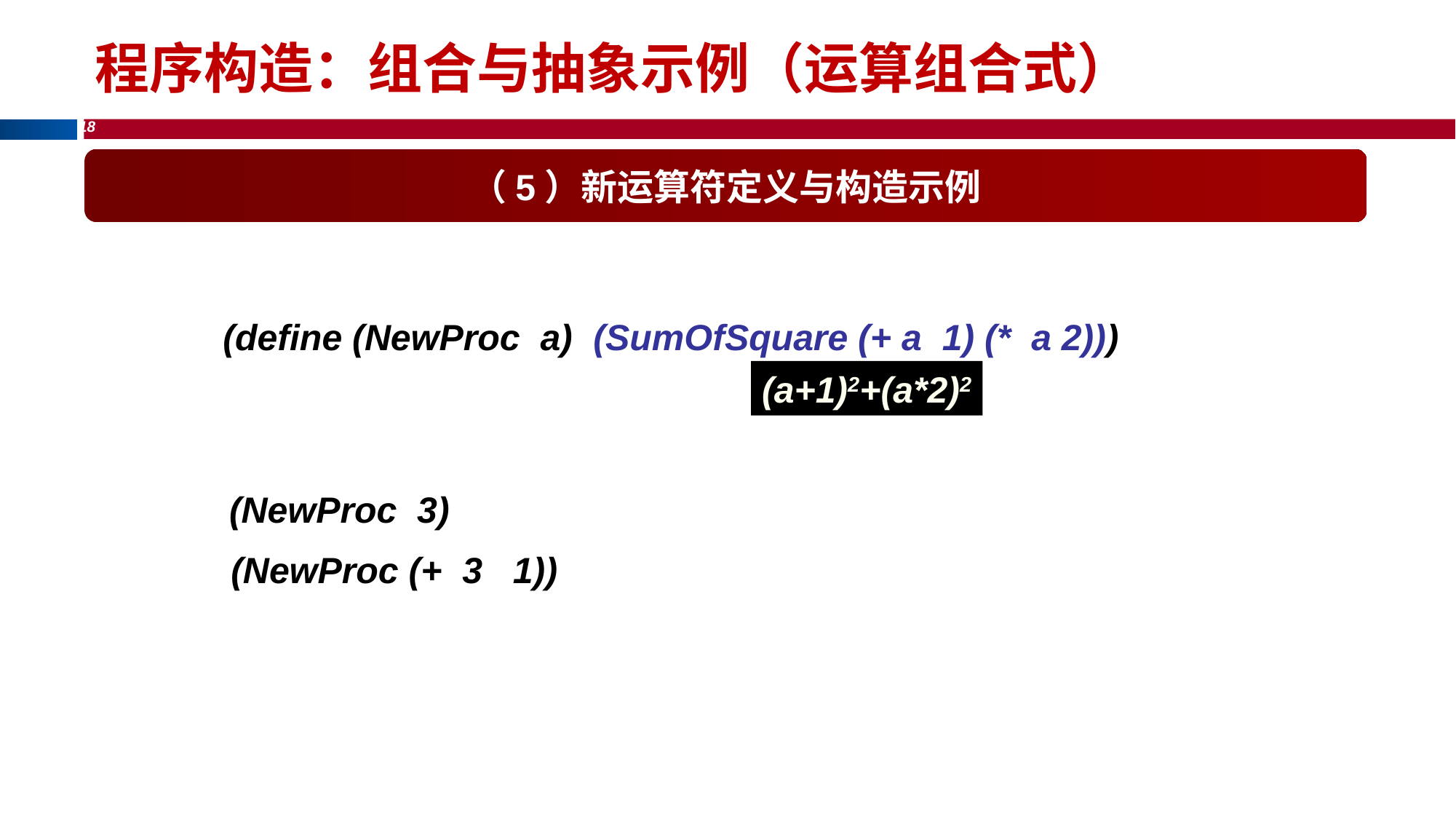

程序构造：组合与抽象示例（运算组合式）
（5）新运算符定义与构造示例
(define (NewProc  a)  (SumOfSquare (+ a  1) (*  a 2)))
(a+1)2+(a*2)2
(NewProc  3)
(NewProc (+  3   1))